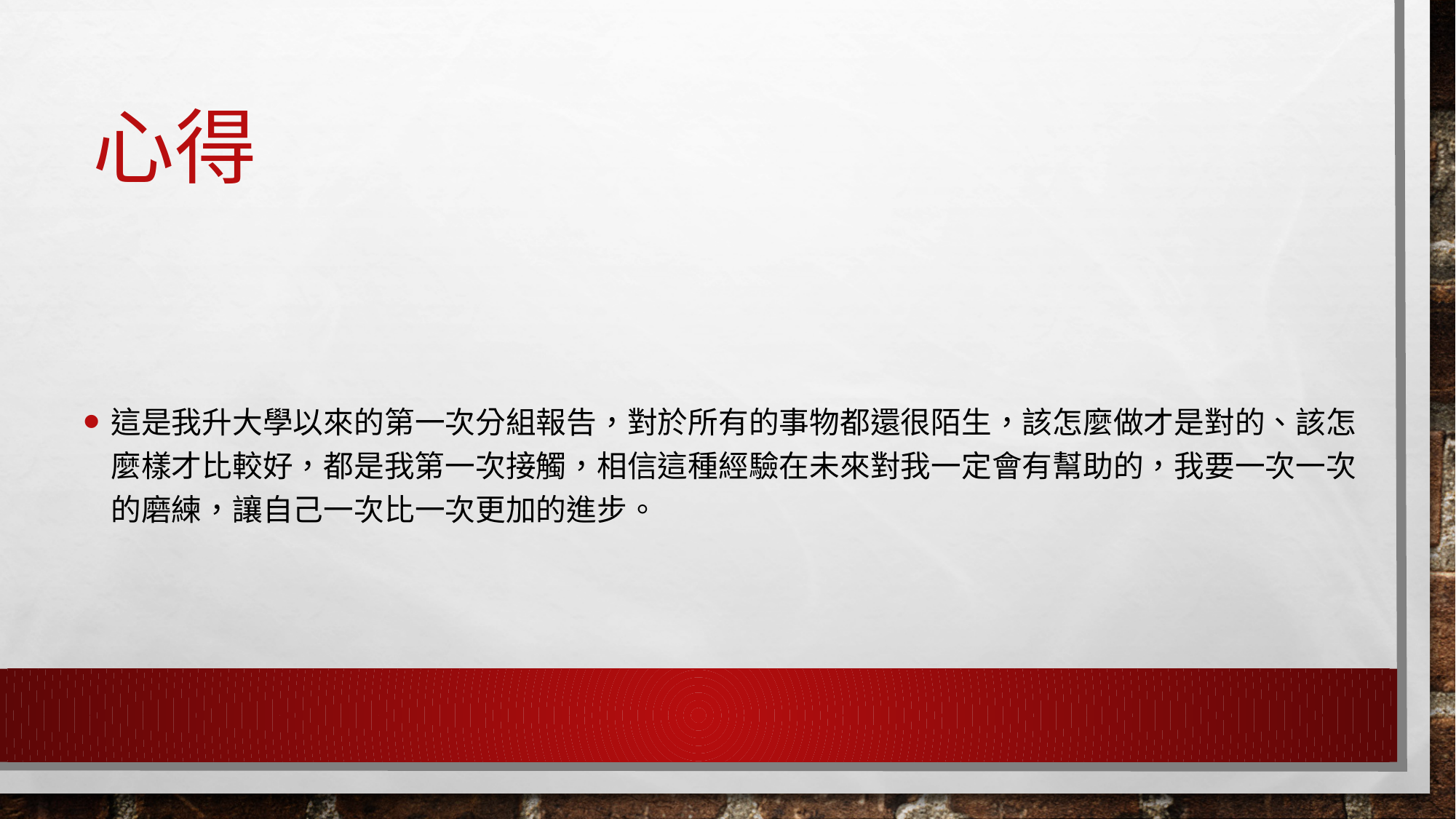

# 心得
這是我升大學以來的第一次分組報告，對於所有的事物都還很陌生，該怎麼做才是對的、該怎麼樣才比較好，都是我第一次接觸，相信這種經驗在未來對我一定會有幫助的，我要一次一次的磨練，讓自己一次比一次更加的進步。